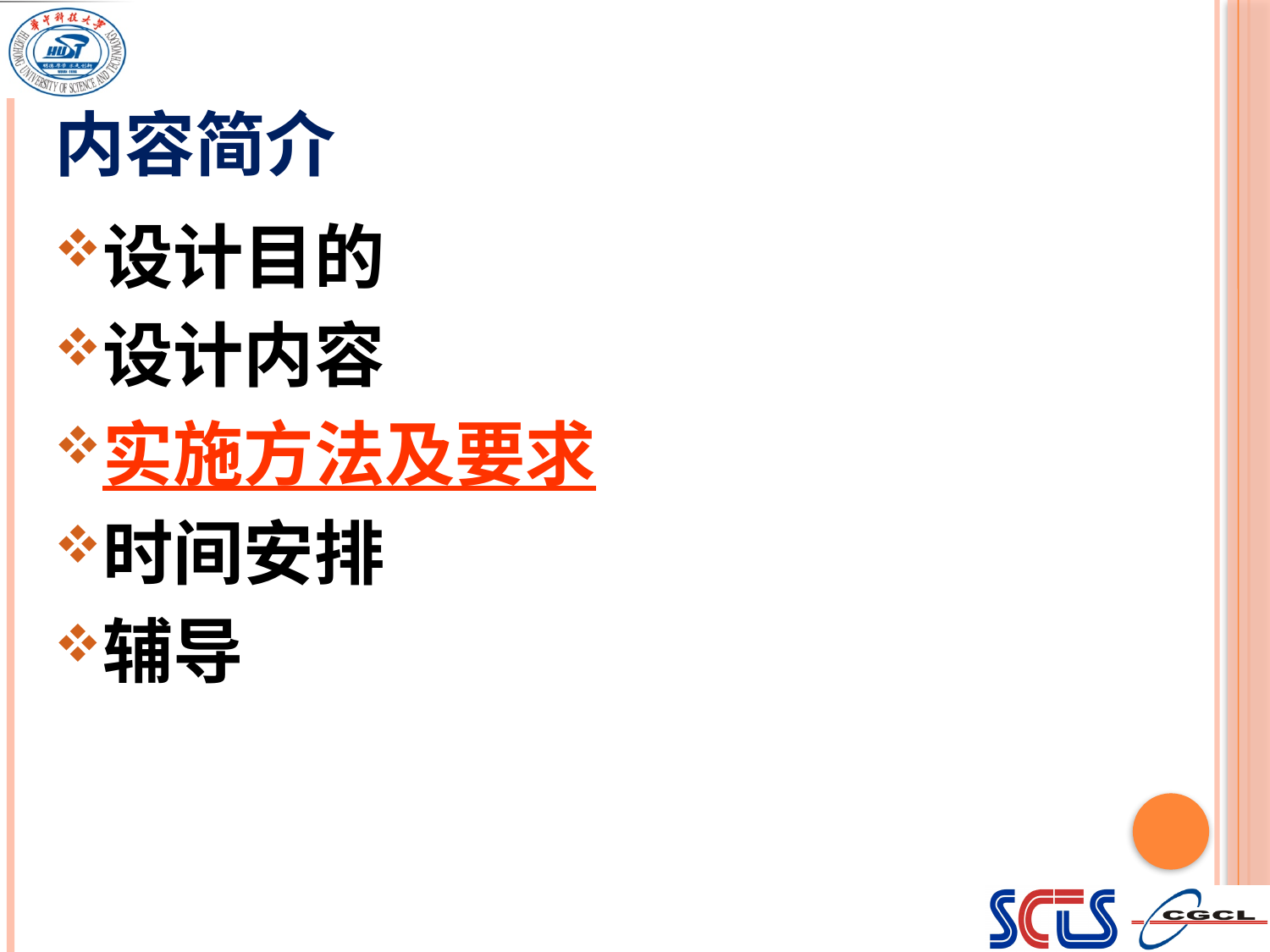

内容简介
设计目的
设计内容
实施方法及要求
时间安排
辅导
10